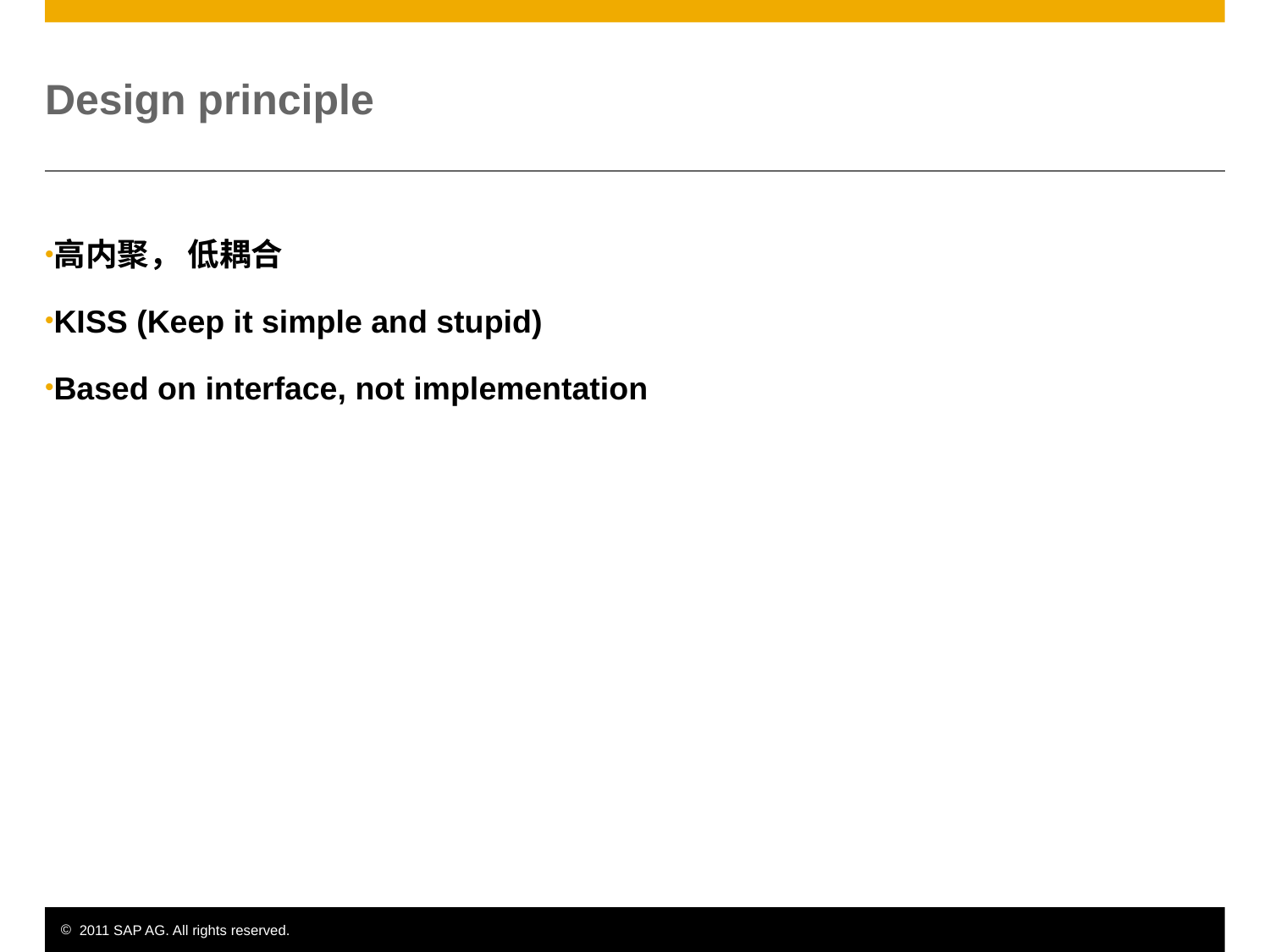

# Design principle
高内聚， 低耦合
KISS (Keep it simple and stupid)
Based on interface, not implementation